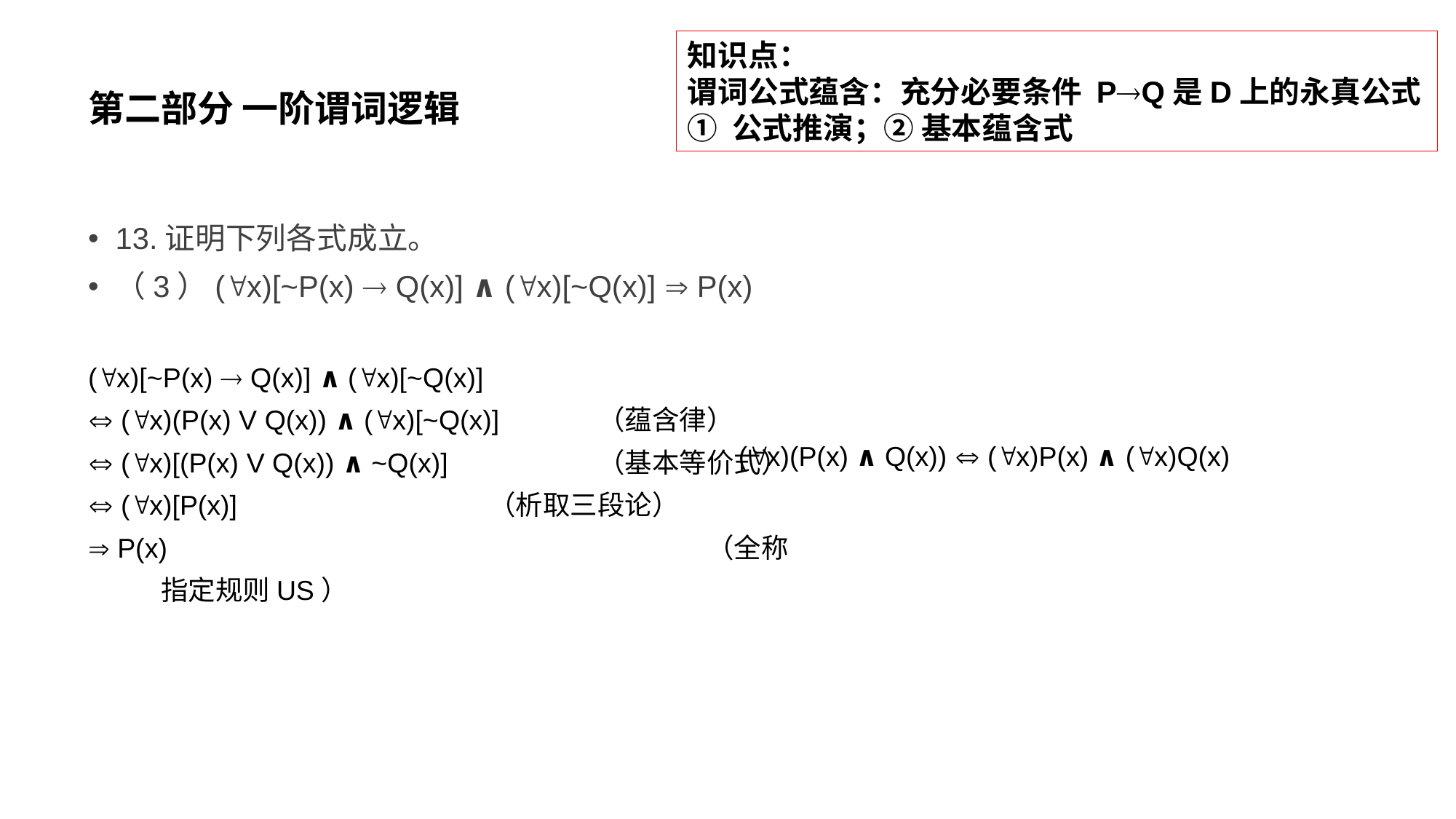

# 第二部分 一阶谓词逻辑
知识点：
谓词公式蕴含：充分必要条件 P→Q是D上的永真公式
① 公式推演；② 基本蕴含式
13.证明下列各式成立。
（3）(∀x)[~P(x) → Q(x)] ∧ (∀x)[~Q(x)] ⇒ P(x)
(∀x)[~P(x) → Q(x)] ∧ (∀x)[~Q(x)]
⇔ (∀x)(P(x) V Q(x)) ∧ (∀x)[~Q(x)] 	（蕴含律）
⇔ (∀x)[(P(x) V Q(x)) ∧ ~Q(x)]       	（基本等价式）
⇔ (∀x)[P(x)] 	                            	（析取三段论）
⇒ P(x) 	                                           	（全称指定规则US）
(∀x)(P(x) ∧ Q(x)) ⇔ (∀x)P(x) ∧ (∀x)Q(x)